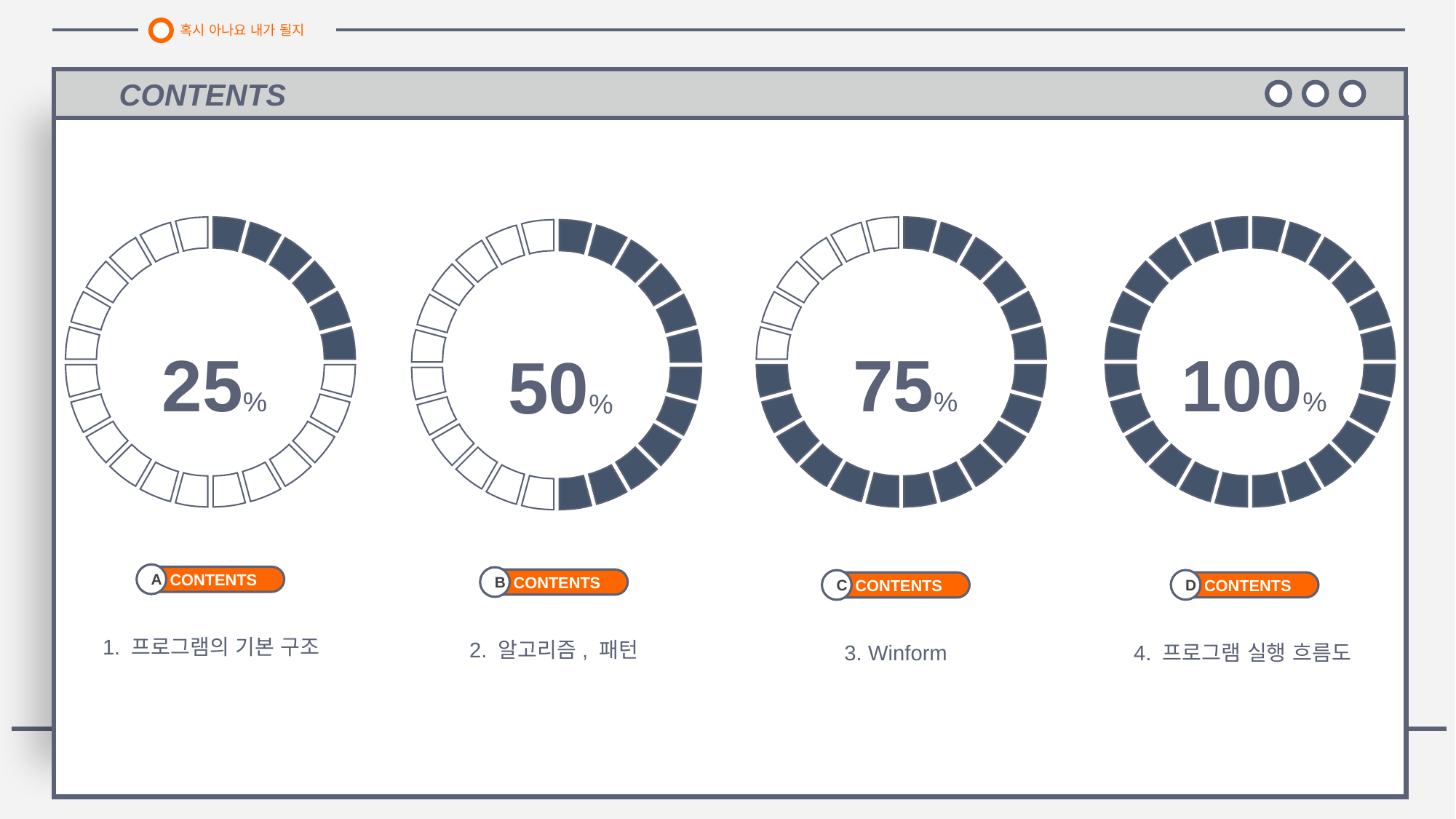

혹시 아나요 내가 될지

CONTENTS

100%
25%
75%

50%

A
    CONTENTS
B
    CONTENTS
D
    CONTENTS
C
    CONTENTS
1. 프로그램의 기본 구조
2. 알고리즘, 패턴
4. 프로그램 실행 흐름도
3. Winform